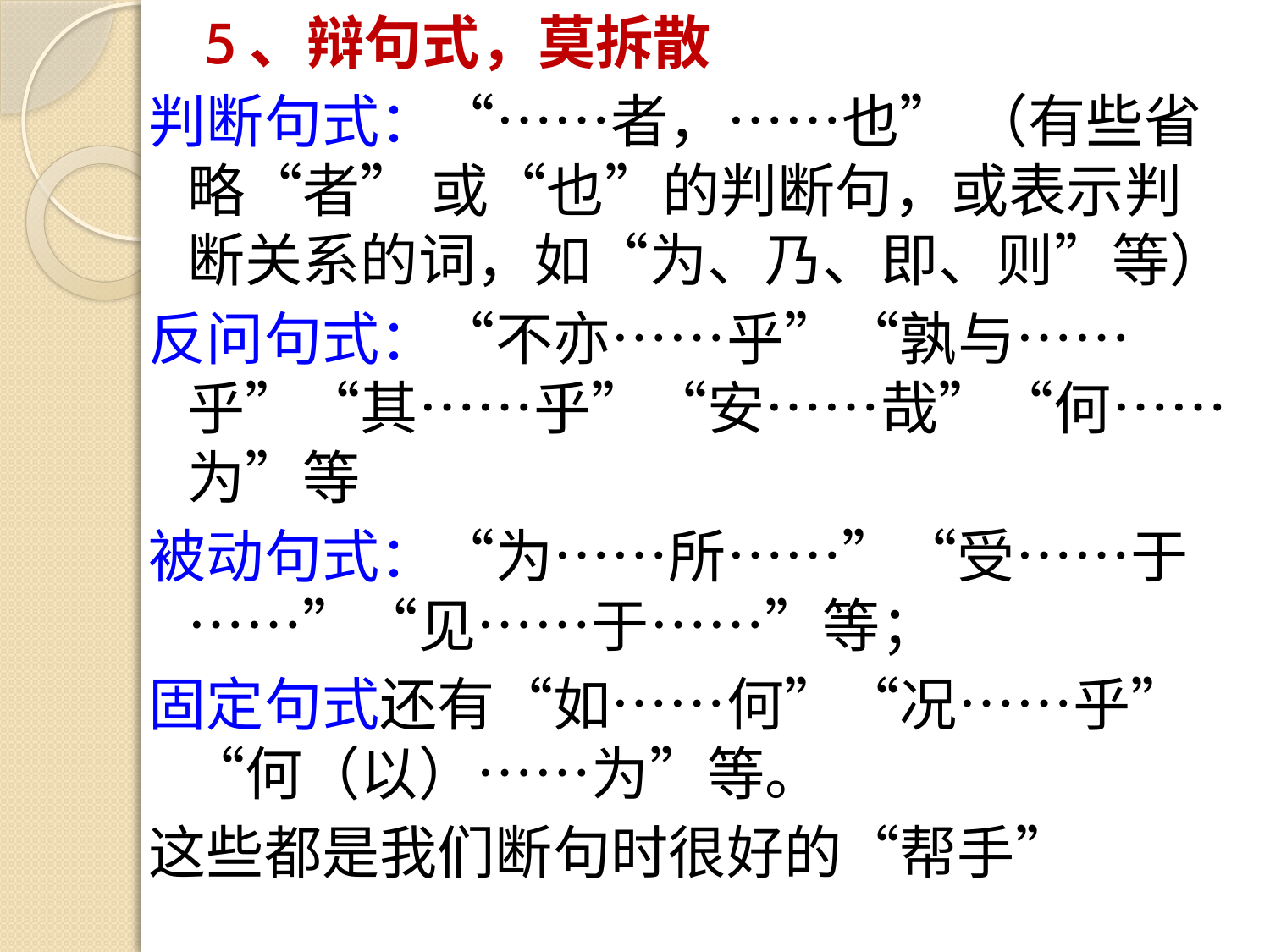

5、辩句式，莫拆散
判断句式：“……者，……也” （有些省略“者” 或“也”的判断句，或表示判断关系的词，如“为、乃、即、则”等）
反问句式：“不亦……乎”“孰与……乎”“其……乎”“安……哉”“何……为”等
被动句式：“为……所……”“受……于……”“见……于……”等；
固定句式还有“如……何”“况……乎”“何（以）……为”等。
这些都是我们断句时很好的“帮手”